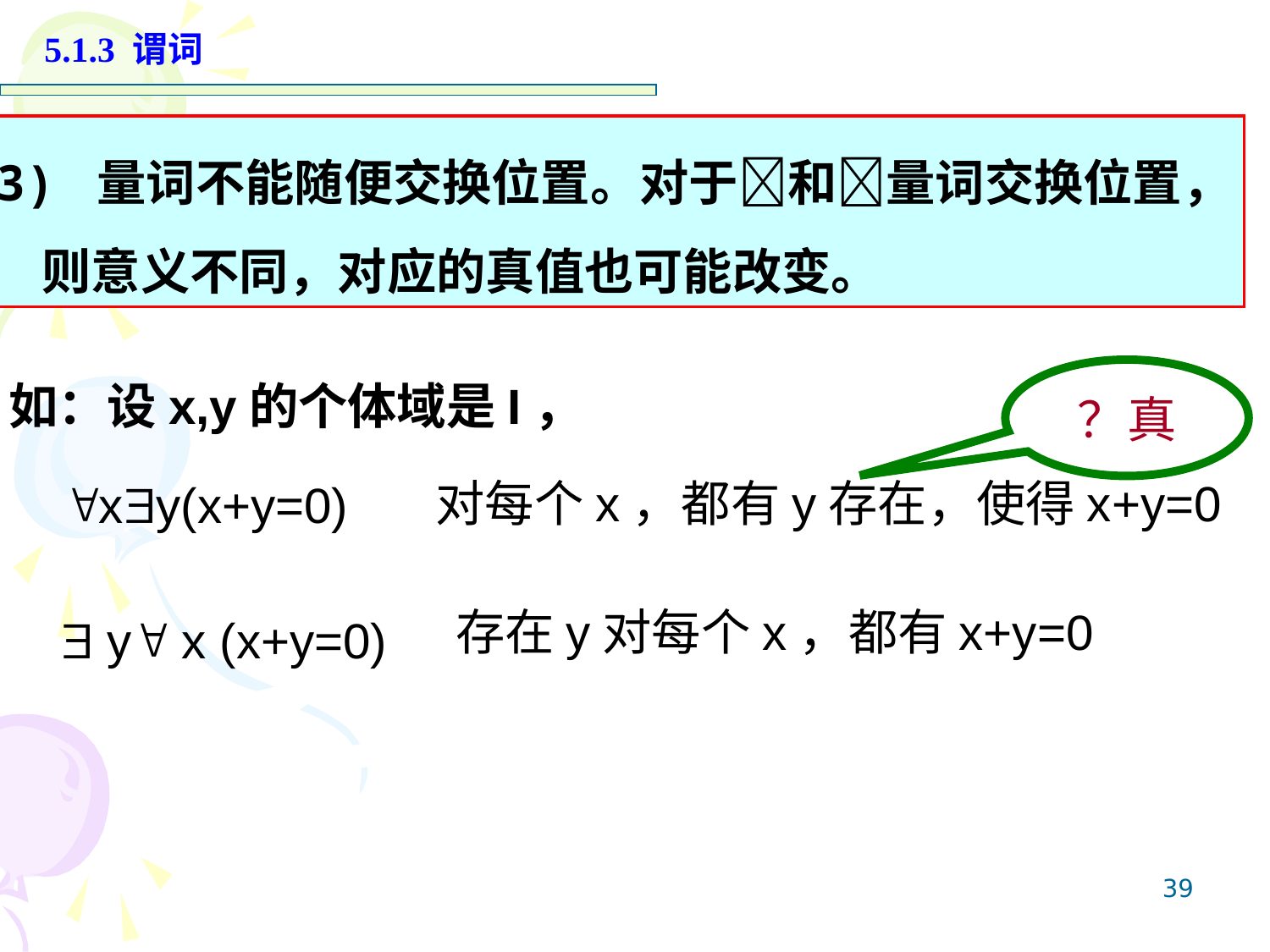

5.1.3 谓词

3) 量词不能随便交换位置。对于∀和∃量词交换位置，
   则意义不同，对应的真值也可能改变。
如：设x,y的个体域是I，
？真
对每个x，都有y存在，使得x+y=0
∀x∃y(x+y=0)
存在y对每个x，都有x+y=0
∃ y∀ x (x+y=0)
39